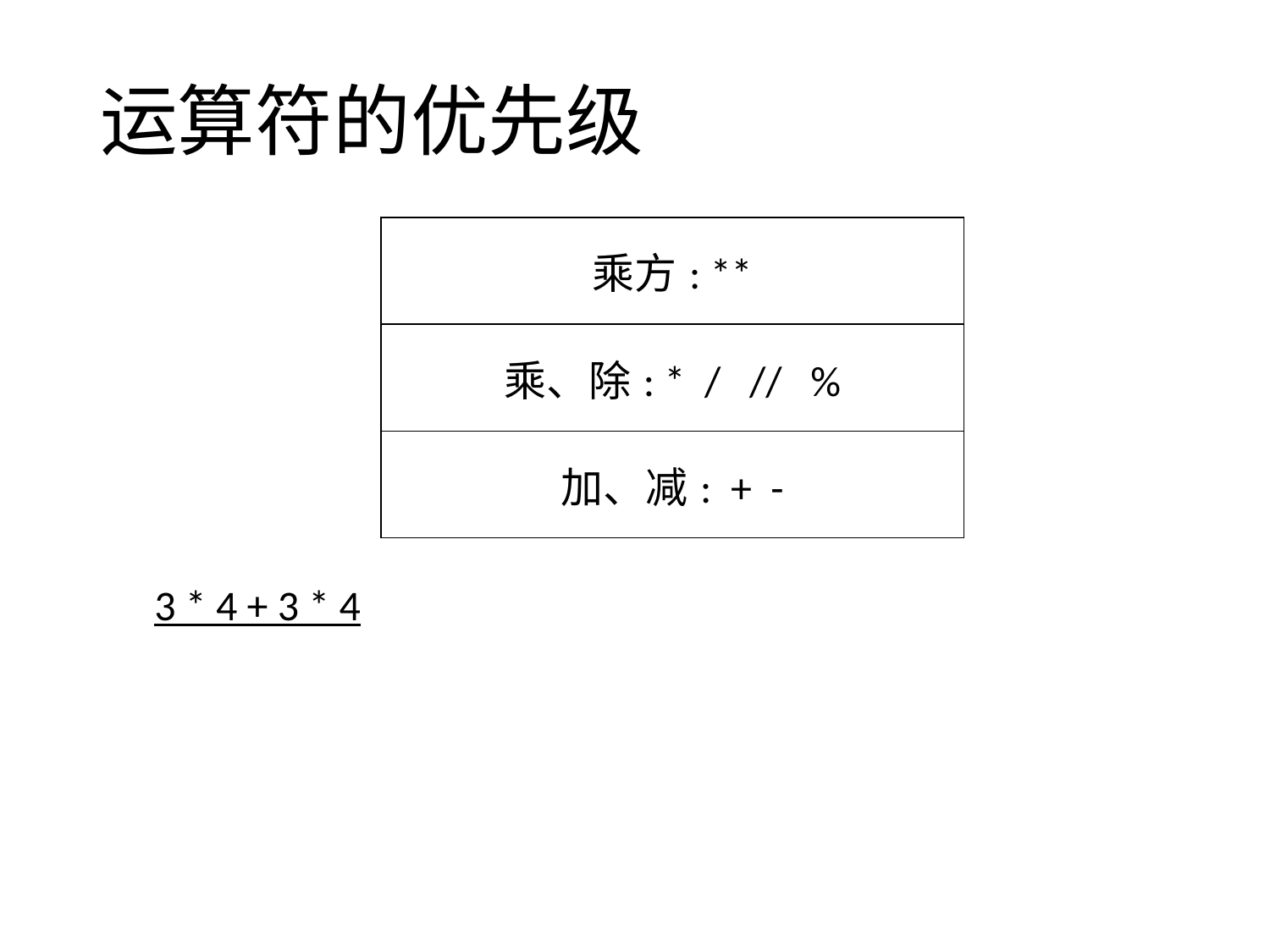

# 运算符的优先级
| 乘方: \*\* |
| --- |
| 乘、除: \* / // % |
| 加、减: + - |
3 * 4 + 3 * 4